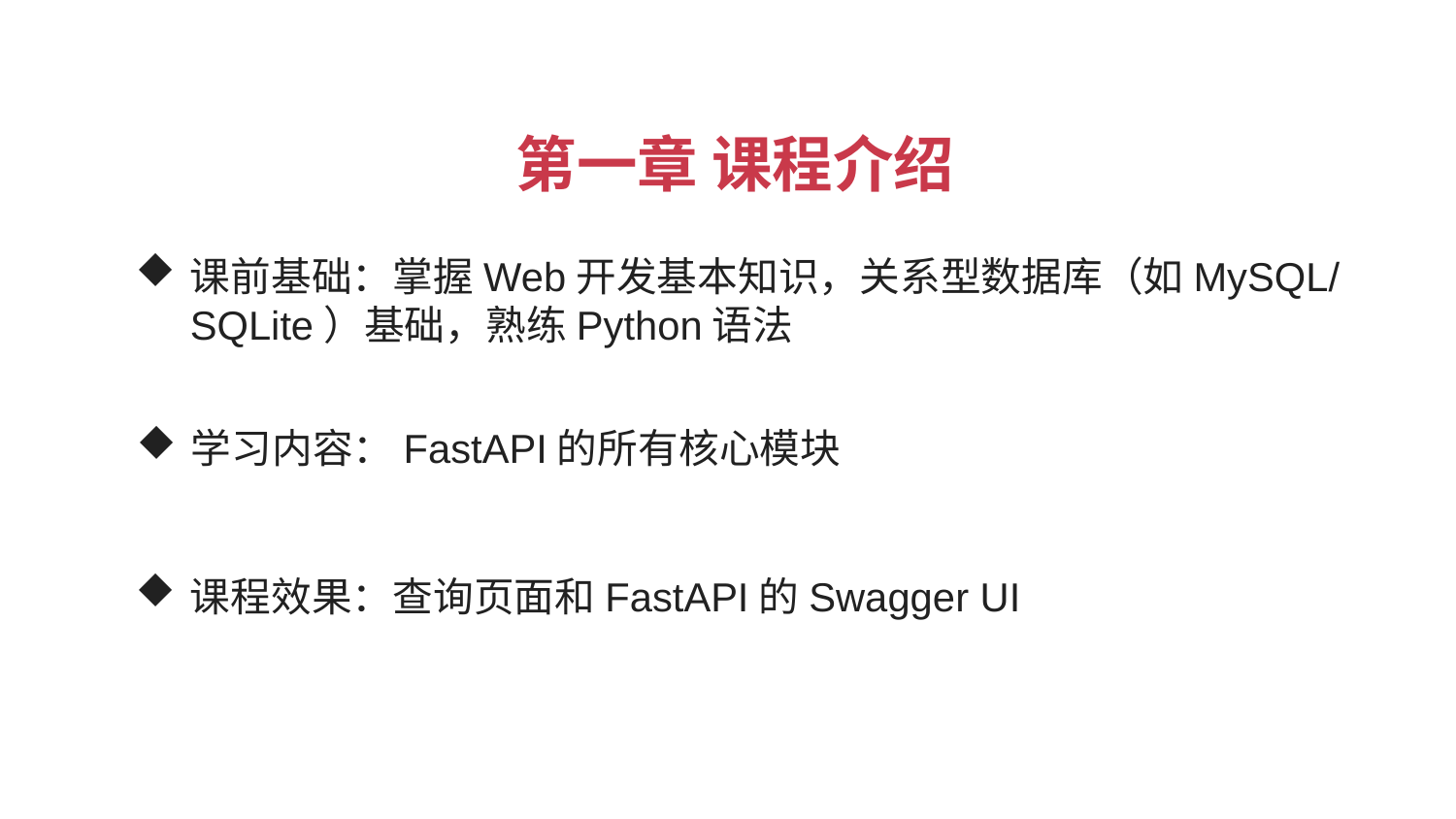

第一章 课程介绍
课前基础：掌握Web开发基本知识，关系型数据库（如MySQL/SQLite）基础，熟练Python语法
学习内容：FastAPI的所有核心模块
课程效果：查询页面和FastAPI的Swagger UI